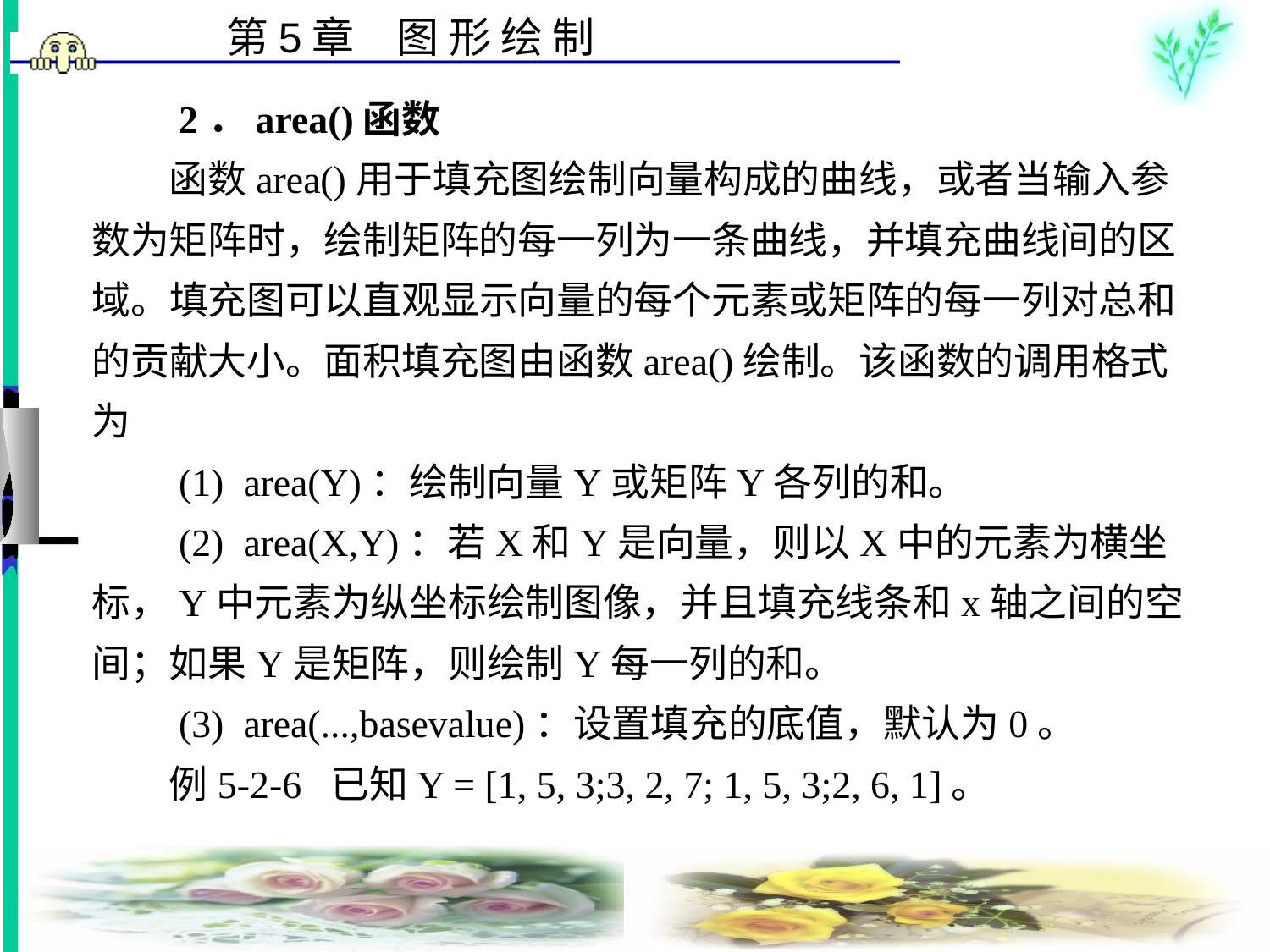

# 2．area()函数 　　函数area()用于填充图绘制向量构成的曲线，或者当输入参数为矩阵时，绘制矩阵的每一列为一条曲线，并填充曲线间的区域。填充图可以直观显示向量的每个元素或矩阵的每一列对总和的贡献大小。面积填充图由函数area()绘制。该函数的调用格式为 　　(1)  area(Y)：绘制向量Y或矩阵Y各列的和。 　　(2)  area(X,Y)：若X和Y是向量，则以X中的元素为横坐标，Y中元素为纵坐标绘制图像，并且填充线条和x轴之间的空间；如果Y是矩阵，则绘制Y每一列的和。 　　(3)  area(...,basevalue)：设置填充的底值，默认为0。 　　例5-2-6  已知Y = [1, 5, 3;3, 2, 7; 1, 5, 3;2, 6, 1]。